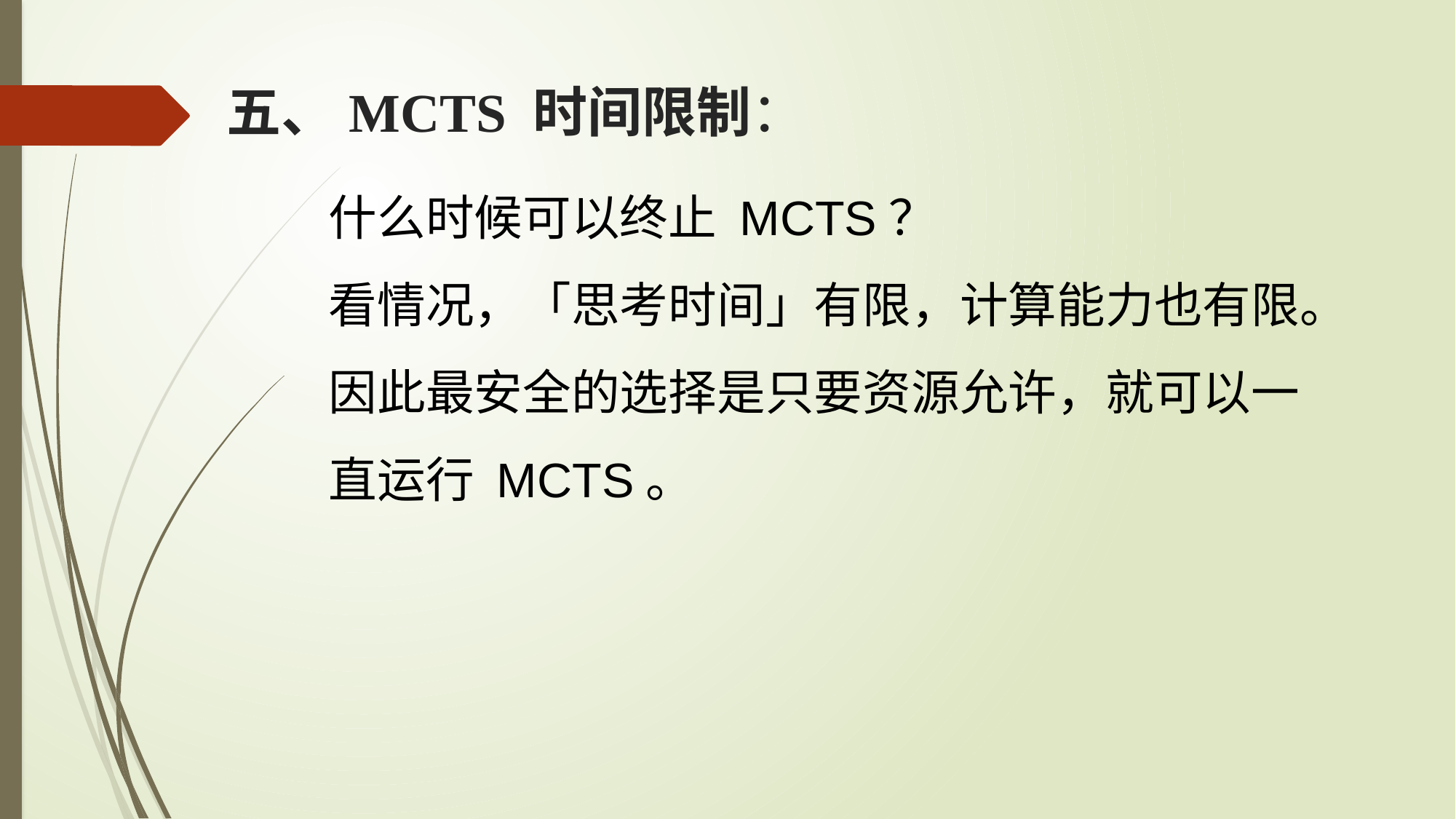

# 五、MCTS 时间限制：
什么时候可以终止 MCTS？
看情况，「思考时间」有限，计算能力也有限。因此最安全的选择是只要资源允许，就可以一直运行 MCTS。